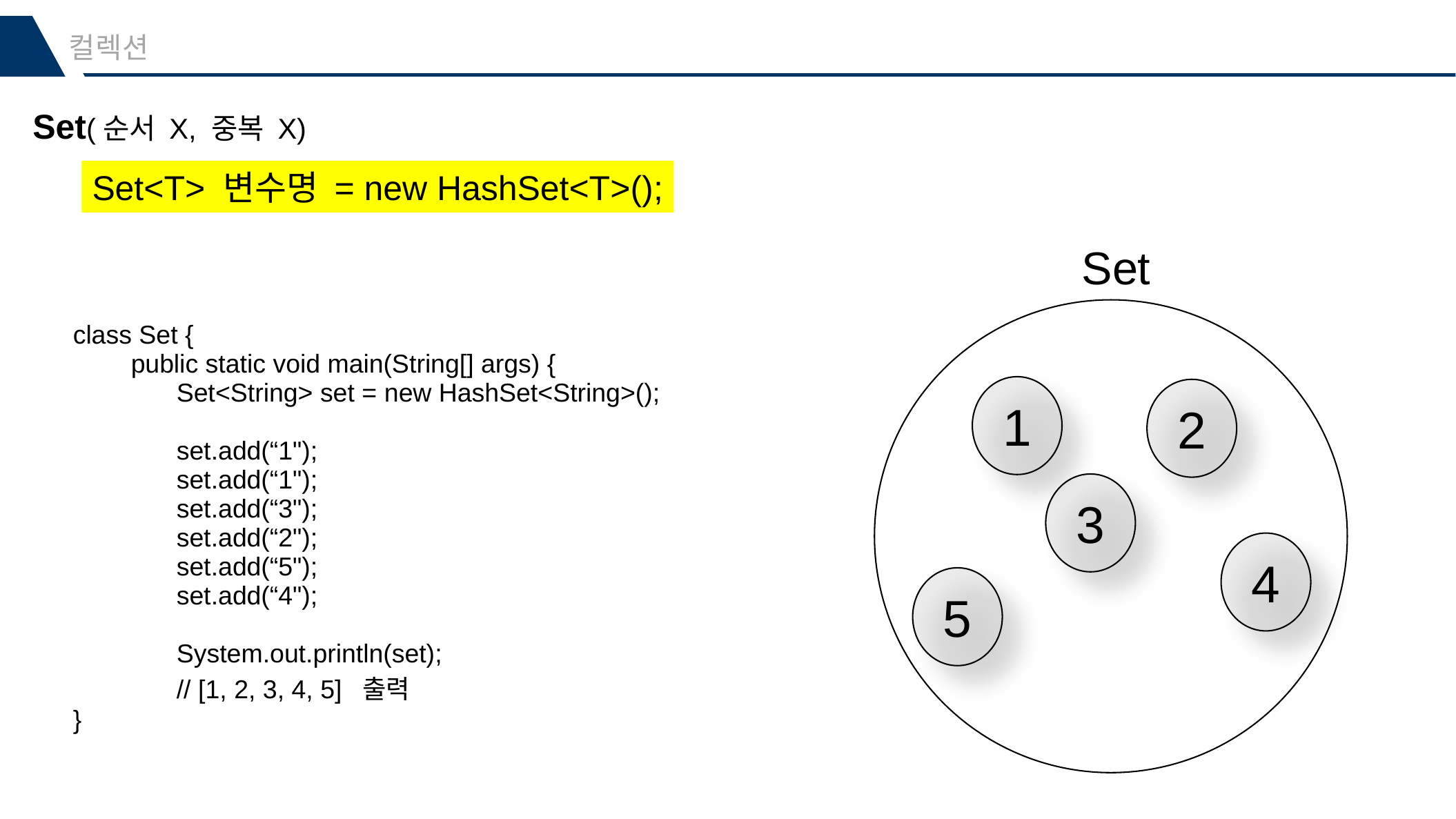

컬렉션

Set(순서 X, 중복 X)
Set<T> 변수명 = new HashSet<T>();
Set

| class Set { public static void main(String[] args) { Set<String> set = new HashSet<String>(); set.add(“1"); set.add(“1"); set.add(“3"); set.add(“2"); set.add(“5"); set.add(“4"); System.out.println(set); // [1, 2, 3, 4, 5] 출력 } |
| --- |
1
2
3
4
5